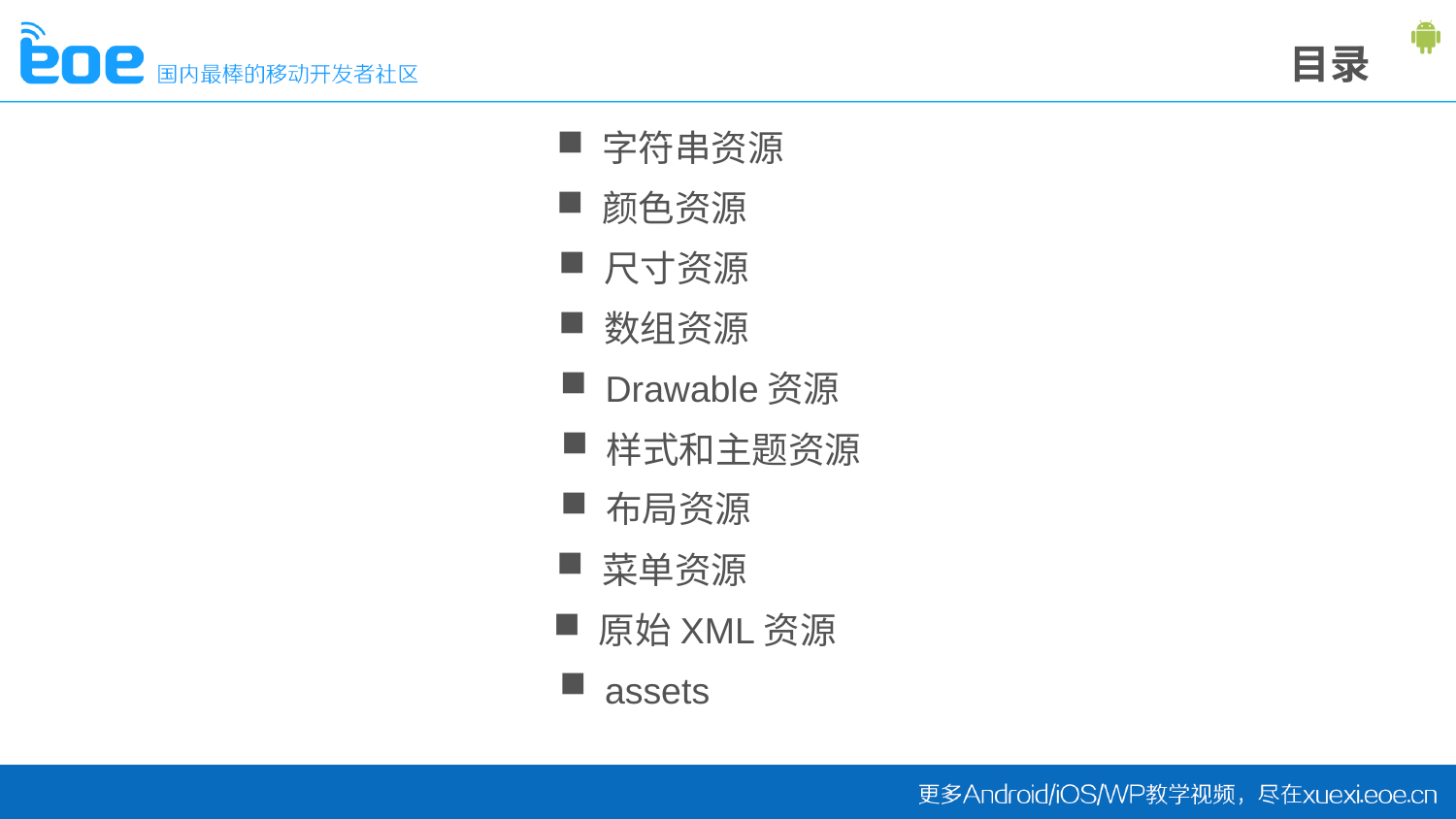

目录
字符串资源
颜色资源
尺寸资源
数组资源
Drawable资源
样式和主题资源
布局资源
菜单资源
原始XML资源
assets